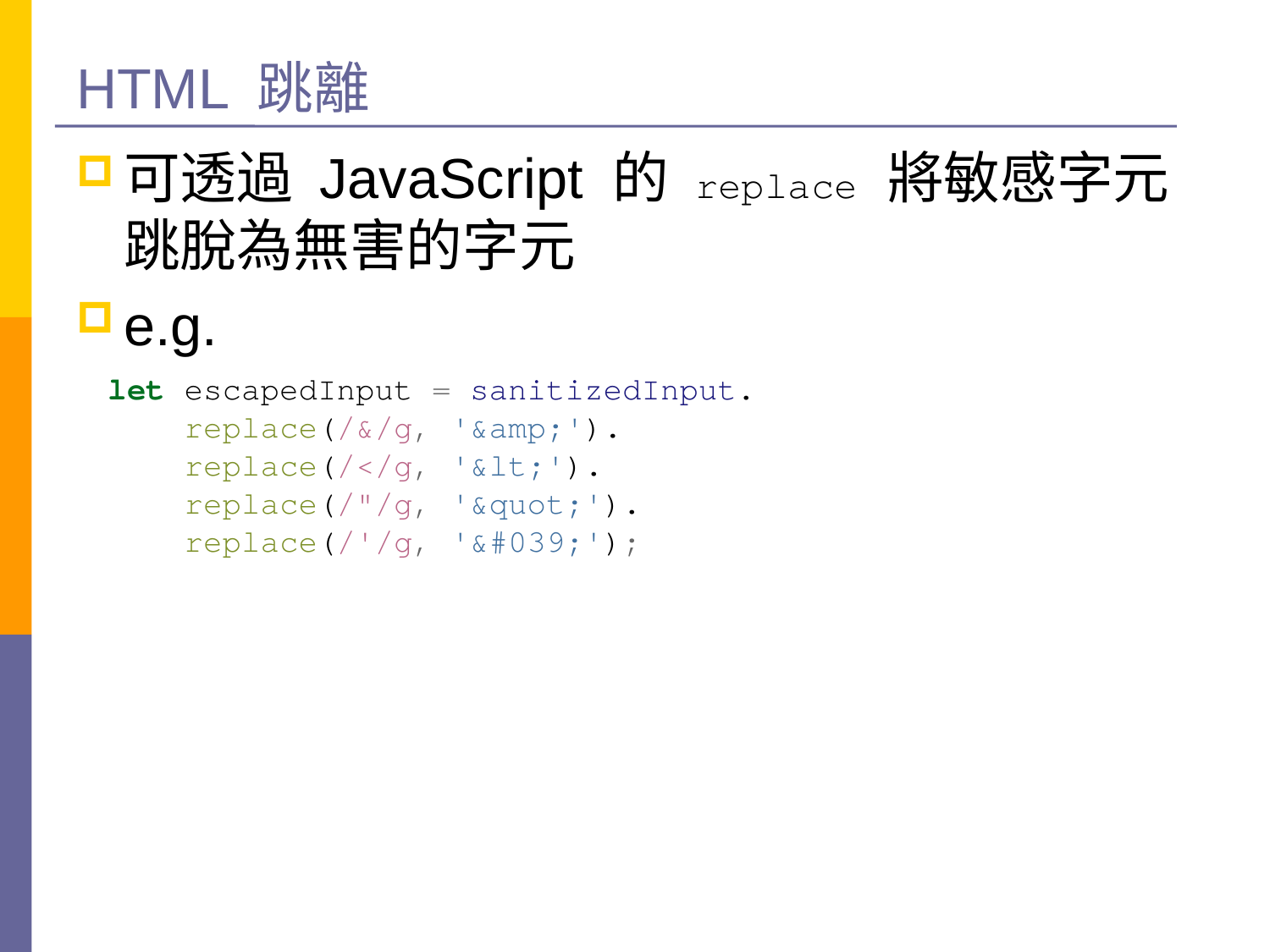

# HTML 跳離
可透過 JavaScript 的 replace 將敏感字元跳脫為無害的字元
e.g.
let escapedInput = sanitizedInput.
    replace(/&/g, '&amp;').
    replace(/</g, '&lt;').
    replace(/"/g, '&quot;').
    replace(/'/g, '&#039;');